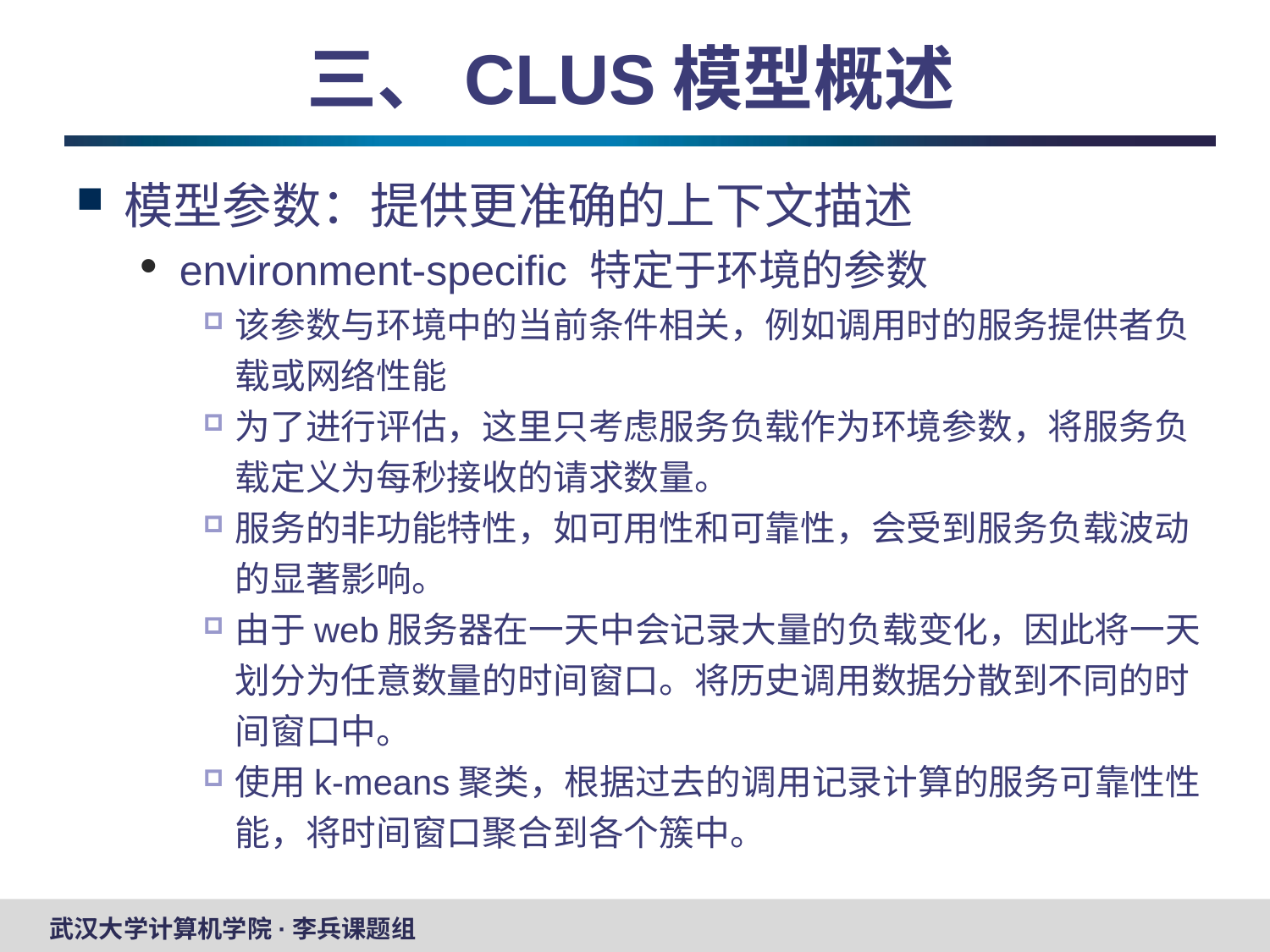

# 三、CLUS模型概述
模型参数：提供更准确的上下文描述
environment-specific 特定于环境的参数
该参数与环境中的当前条件相关，例如调用时的服务提供者负载或网络性能
为了进行评估，这里只考虑服务负载作为环境参数，将服务负载定义为每秒接收的请求数量。
服务的非功能特性，如可用性和可靠性，会受到服务负载波动的显著影响。
由于web服务器在一天中会记录大量的负载变化，因此将一天划分为任意数量的时间窗口。将历史调用数据分散到不同的时间窗口中。
使用k-means聚类，根据过去的调用记录计算的服务可靠性性能，将时间窗口聚合到各个簇中。